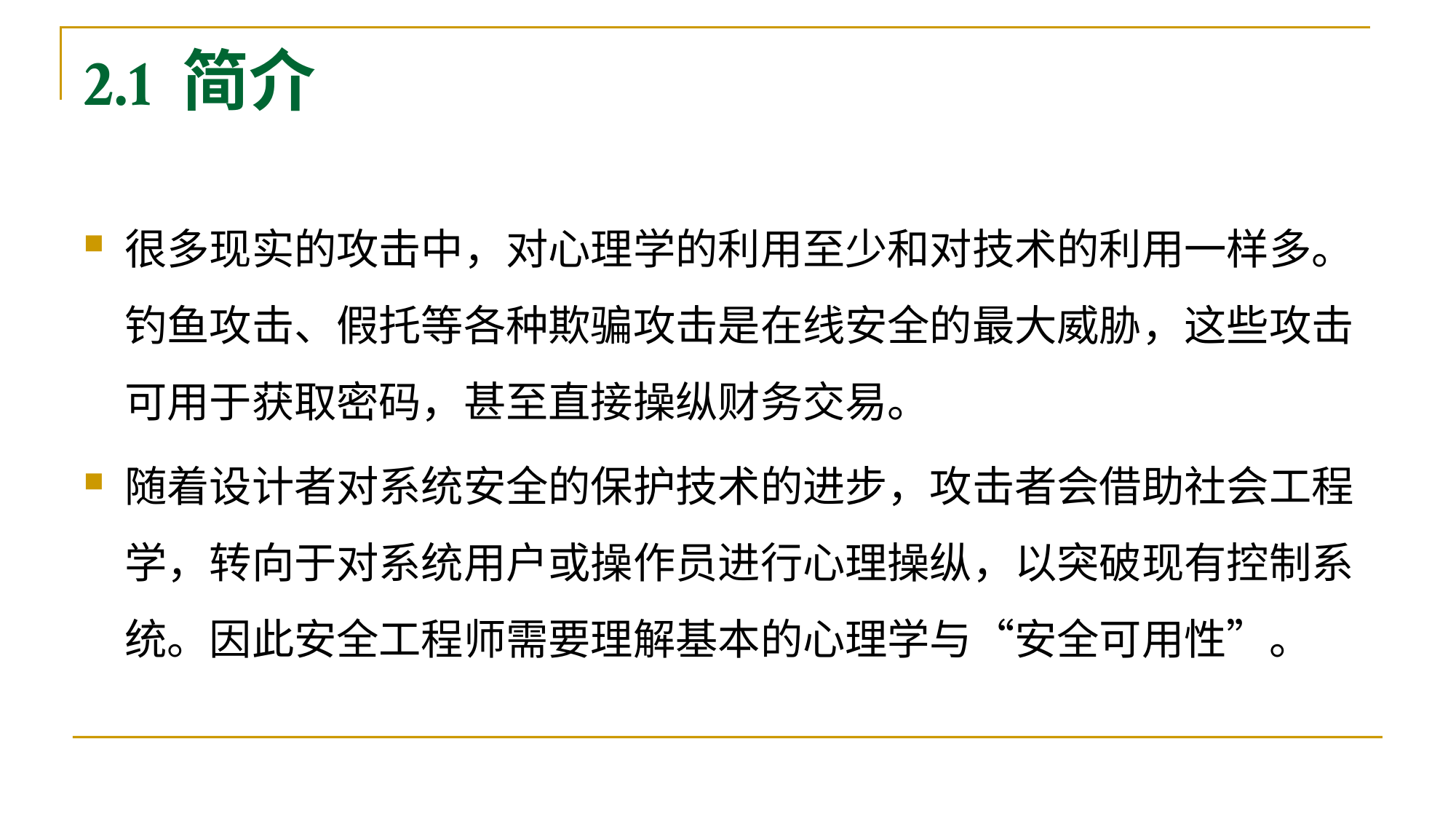

# 2.1 简介
很多现实的攻击中，对心理学的利用至少和对技术的利用一样多。钓鱼攻击、假托等各种欺骗攻击是在线安全的最大威胁，这些攻击可用于获取密码，甚至直接操纵财务交易。
随着设计者对系统安全的保护技术的进步，攻击者会借助社会工程学，转向于对系统用户或操作员进行心理操纵，以突破现有控制系统。因此安全工程师需要理解基本的心理学与“安全可用性”。